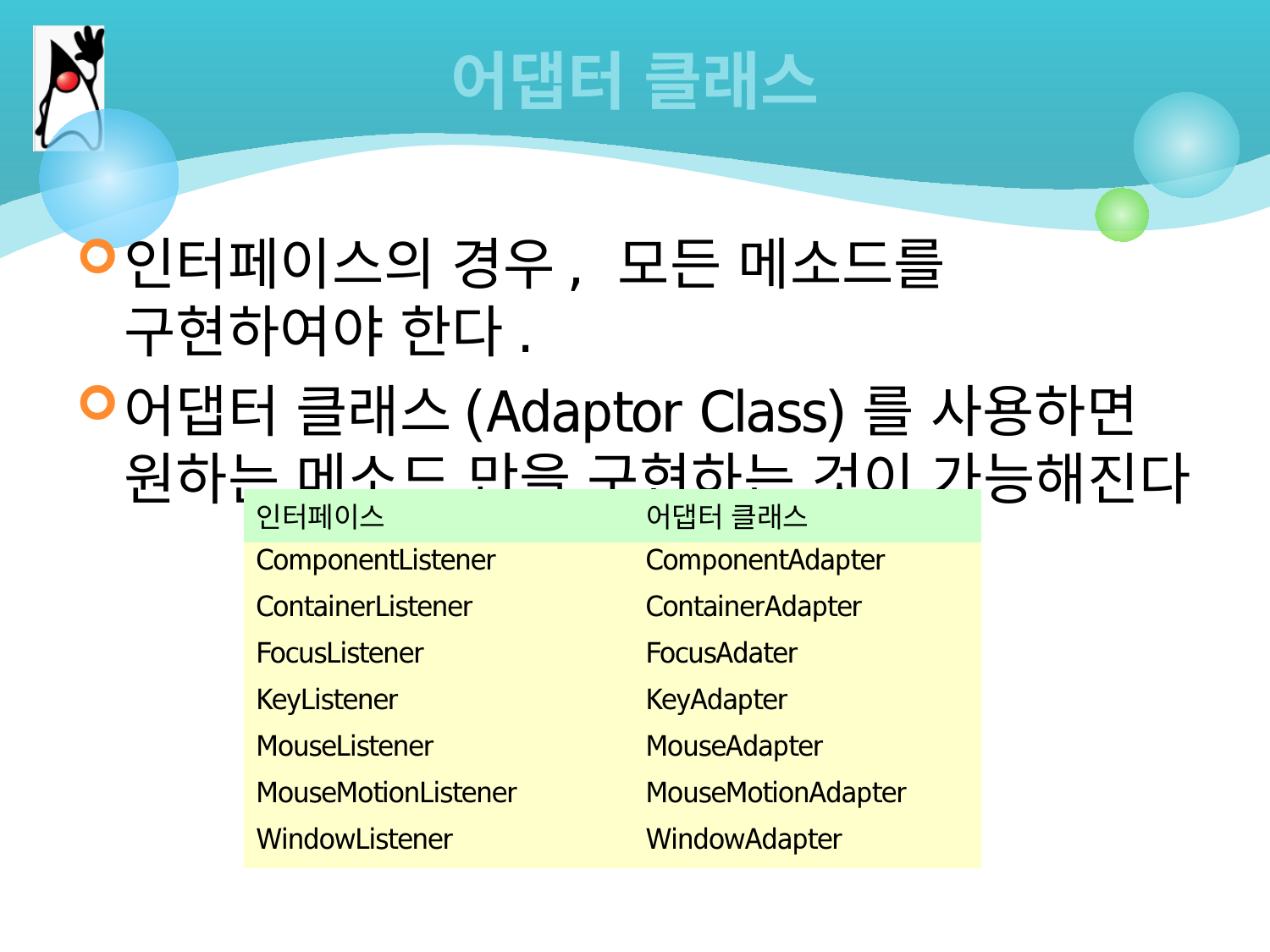

# 어댑터 클래스
인터페이스의 경우, 모든 메소드를 구현하여야 한다.
어댑터 클래스(Adaptor Class)를 사용하면 원하는 메소드 만을 구현하는 것이 가능해진다
| 인터페이스 | 어댑터 클래스 |
| --- | --- |
| ComponentListener | ComponentAdapter |
| ContainerListener | ContainerAdapter |
| FocusListener | FocusAdater |
| KeyListener | KeyAdapter |
| MouseListener | MouseAdapter |
| MouseMotionListener | MouseMotionAdapter |
| WindowListener | WindowAdapter |